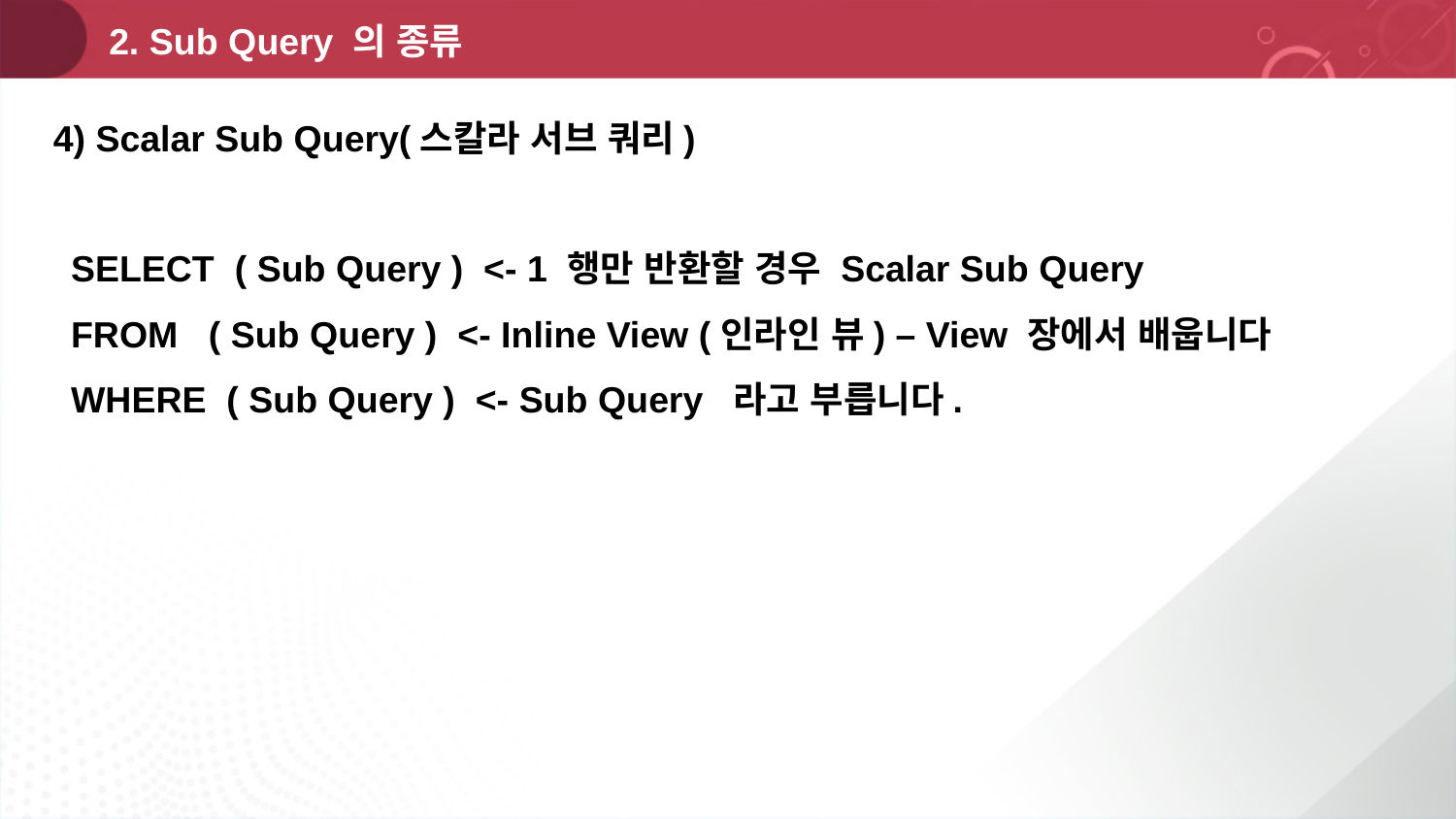

2. Sub Query 의 종류
4) Scalar Sub Query(스칼라 서브 쿼리)
SELECT  ( Sub Query )  <- 1 행만 반환할 경우 Scalar Sub Query
FROM   ( Sub Query )  <- Inline View (인라인 뷰) – View 장에서 배웁니다
WHERE  ( Sub Query )  <- Sub Query  라고 부릅니다.